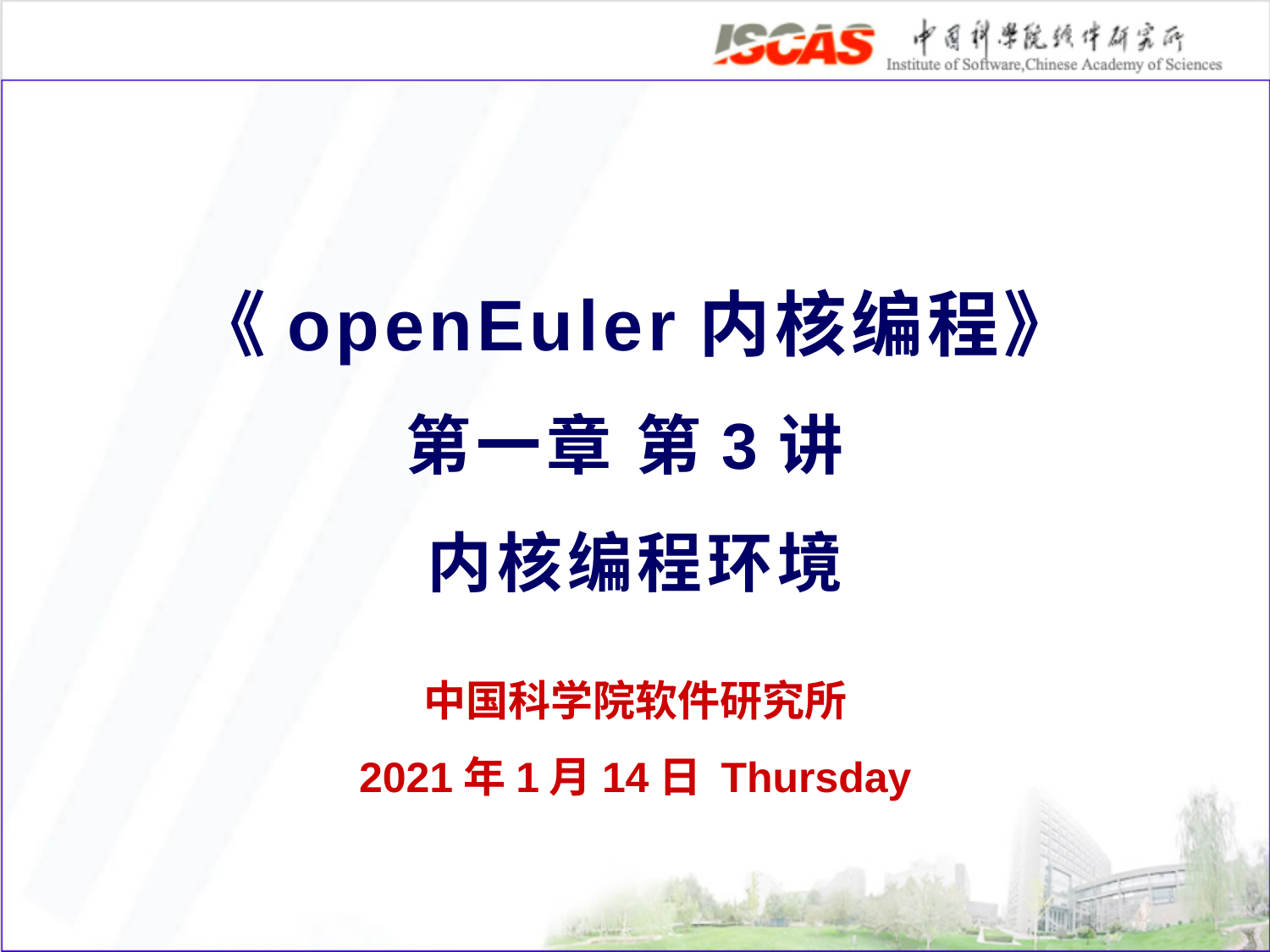

《openEuler内核编程》
第一章 第3讲
内核编程环境
中国科学院软件研究所
2021年1月14日 Thursday